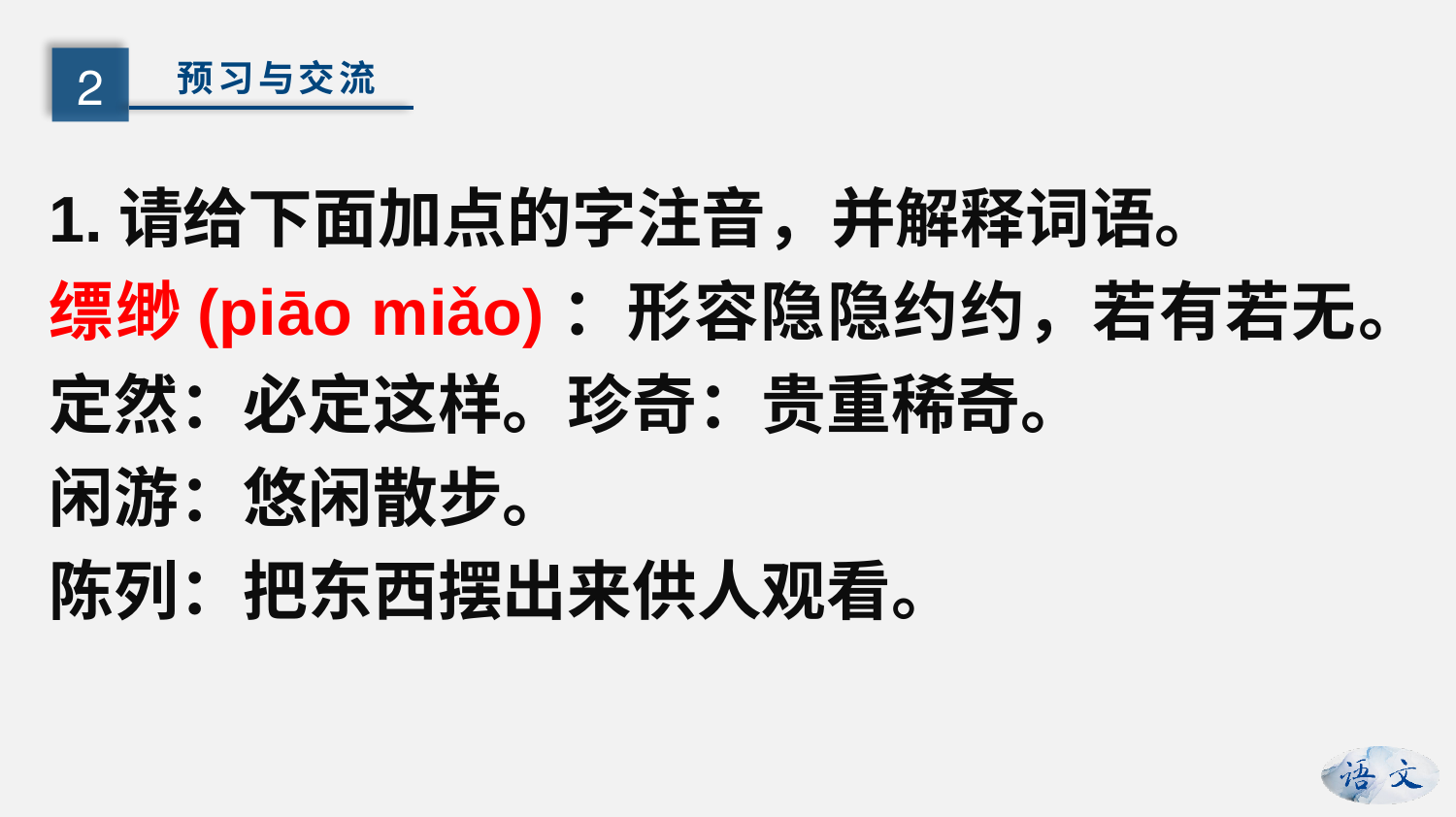

1.请给下面加点的字注音，并解释词语。
缥缈(piāo miǎo)：形容隐隐约约，若有若无。
定然：必定这样。珍奇：贵重稀奇。
闲游：悠闲散步。
陈列：把东西摆出来供人观看。